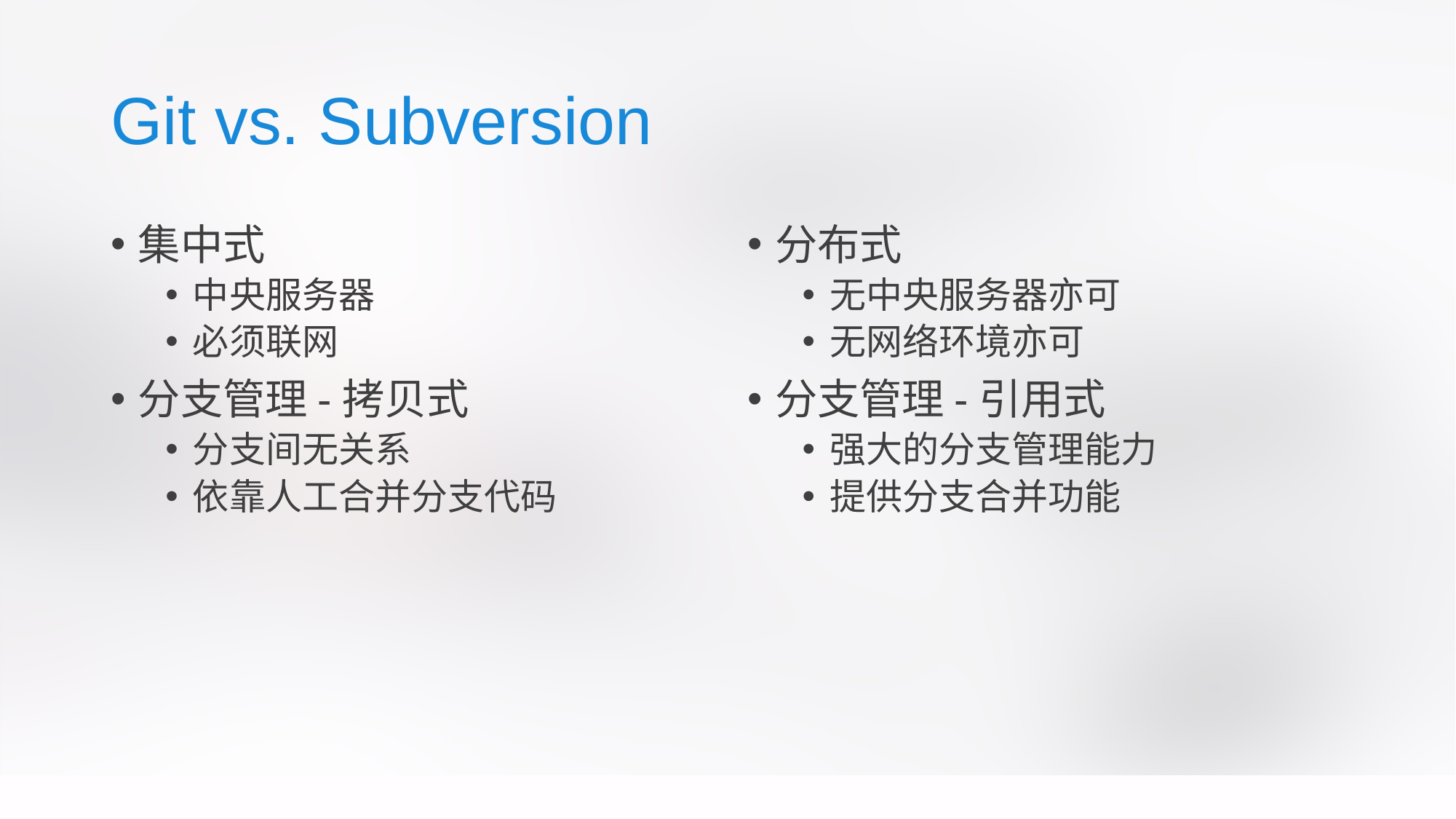

# Git vs. Subversion
集中式
中央服务器
必须联网
分支管理-拷贝式
分支间无关系
依靠人工合并分支代码
分布式
无中央服务器亦可
无网络环境亦可
分支管理-引用式
强大的分支管理能力
提供分支合并功能